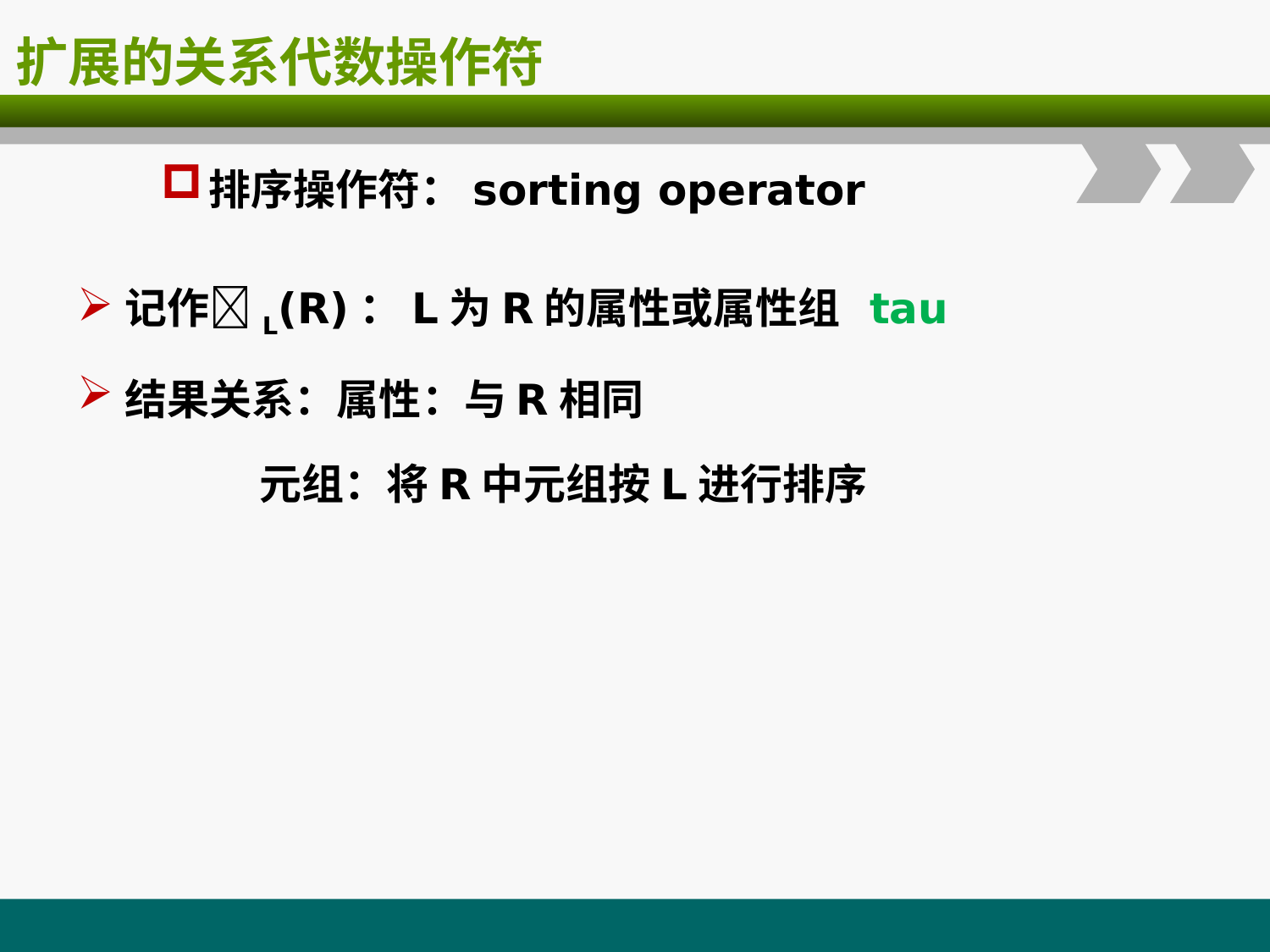

# 扩展的关系代数操作符
排序操作符：sorting operator
记作τL(R)：L为R的属性或属性组  tau
结果关系：属性：与R相同
                  元组：将R中元组按L进行排序